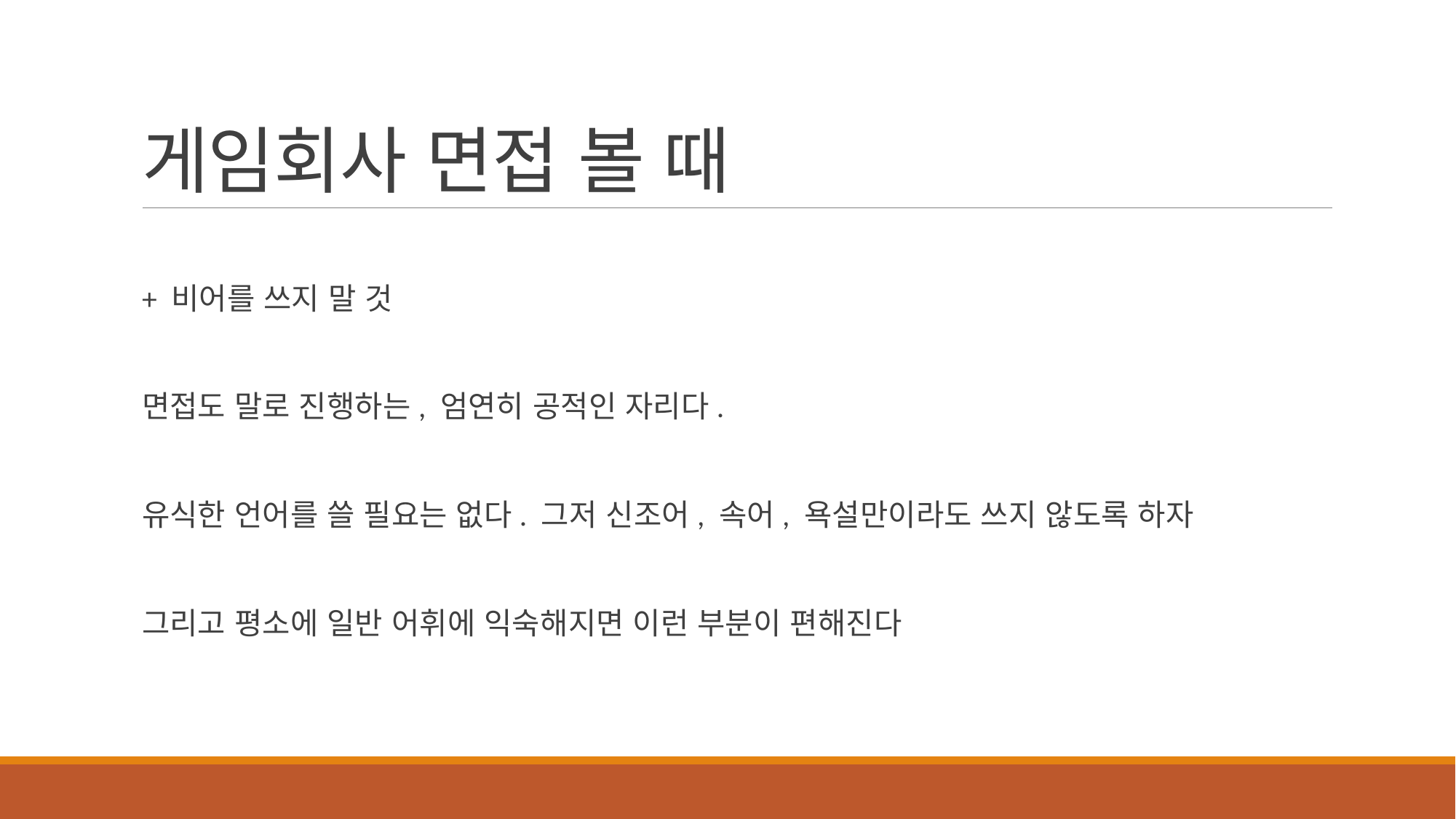

# 게임회사 면접 볼 때

+ 비어를 쓰지 말 것

면접도 말로 진행하는, 엄연히 공적인 자리다.

유식한 언어를 쓸 필요는 없다. 그저 신조어, 속어, 욕설만이라도 쓰지 않도록 하자

그리고 평소에 일반 어휘에 익숙해지면 이런 부분이 편해진다